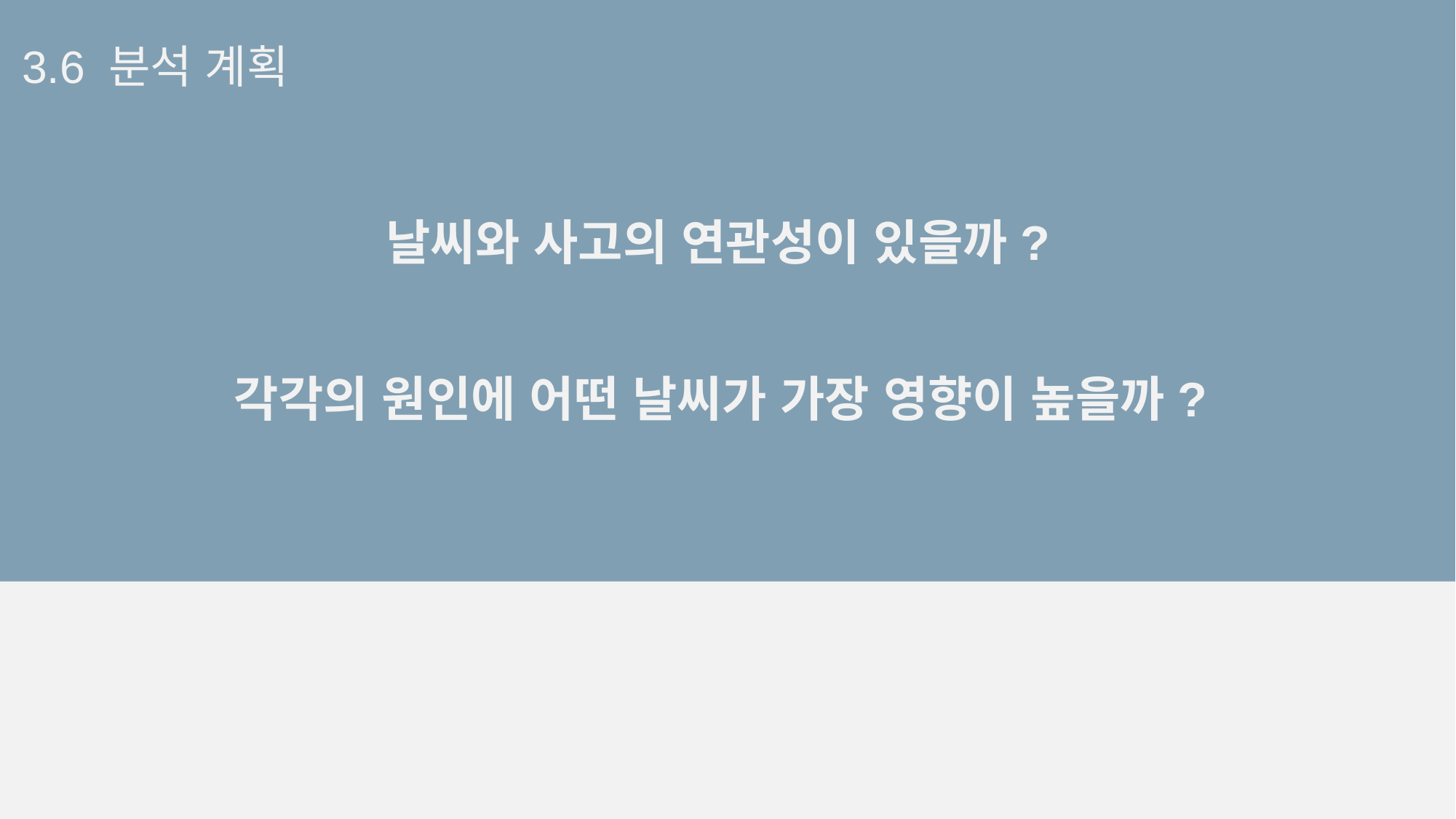

3.6 분석 계획
날씨와 사고의 연관성이 있을까?
각각의 원인에 어떤 날씨가 가장 영향이 높을까?